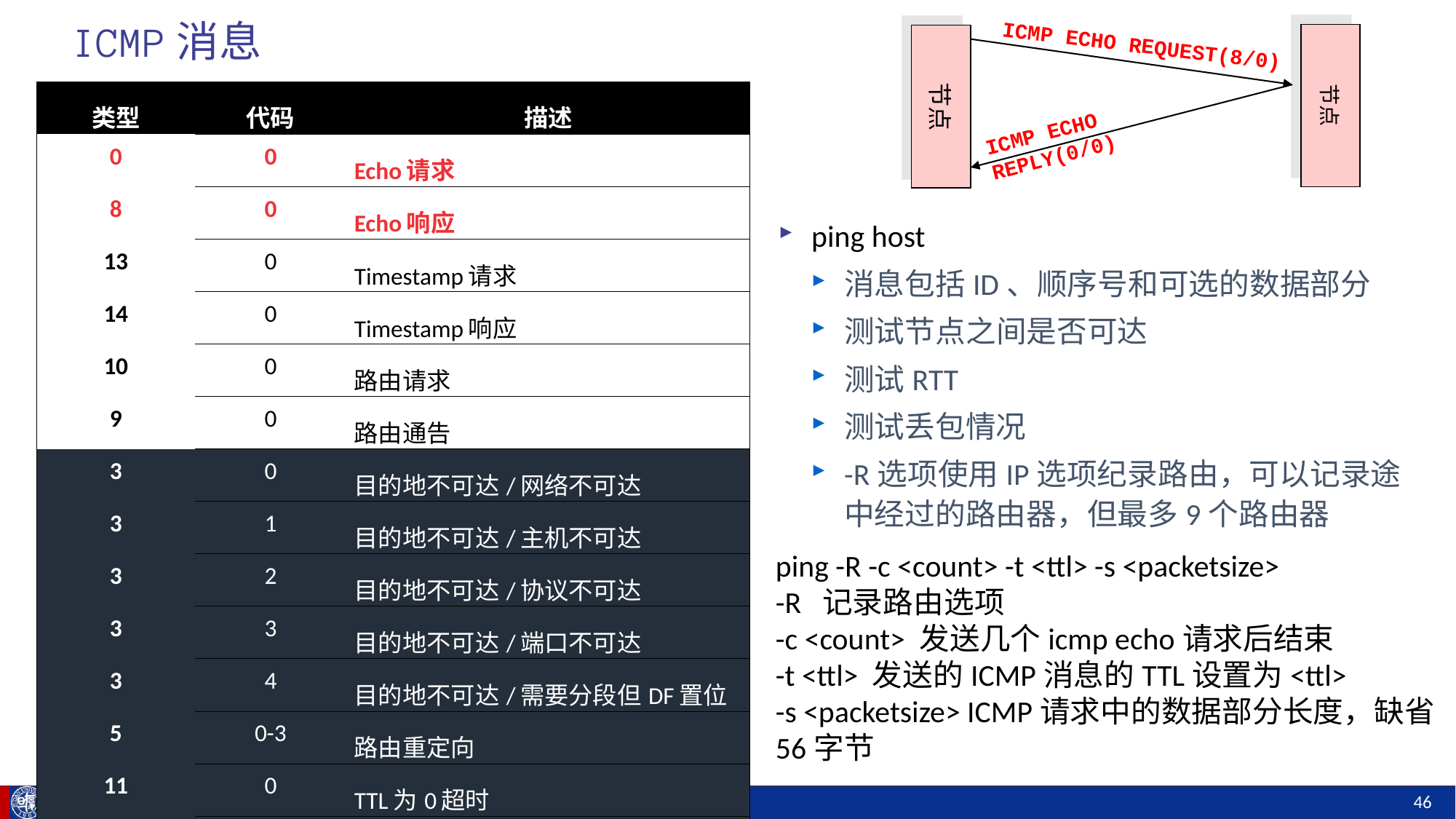

# ICMP消息
节点
节点
ICMP ECHO REQUEST(8/0)

ICMP ECHO REPLY(0/0)
| 类型 | 代码 | 描述 |
| --- | --- | --- |
| 0 | 0 | Echo请求 |
| 8 | 0 | Echo响应 |
| 13 | 0 | Timestamp请求 |
| 14 | 0 | Timestamp响应 |
| 10 | 0 | 路由请求 |
| 9 | 0 | 路由通告 |
| 3 | 0 | 目的地不可达/网络不可达 |
| 3 | 1 | 目的地不可达/主机不可达 |
| 3 | 2 | 目的地不可达/协议不可达 |
| 3 | 3 | 目的地不可达/端口不可达 |
| 3 | 4 | 目的地不可达/需要分段但DF置位 |
| 5 | 0-3 | 路由重定向 |
| 11 | 0 | TTL为0超时 |
| 11 | 1 | 重组超时 |
| 12 | 0,1 | IP头部参数错误 |
ping host
消息包括ID、顺序号和可选的数据部分
测试节点之间是否可达
测试RTT
测试丢包情况
-R选项使用IP选项纪录路由，可以记录途中经过的路由器，但最多9个路由器

ping -R -c <count> -t <ttl> -s <packetsize>
-R  记录路由选项
-c <count> 发送几个icmp echo请求后结束
-t <ttl> 发送的ICMP消息的TTL设置为<ttl>
-s <packetsize> ICMP请求中的数据部分长度，缺省56字节